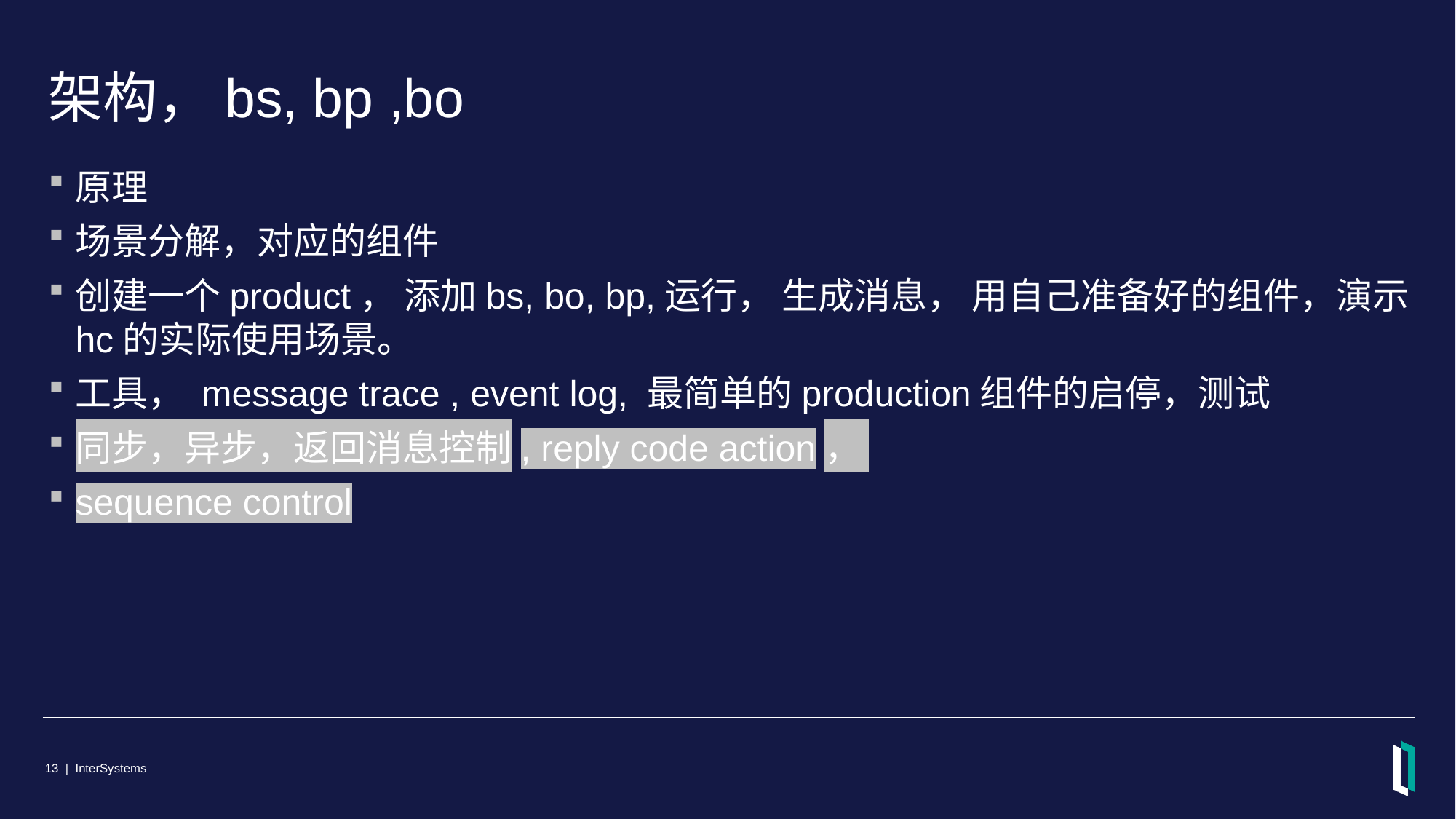

# 架构，bs, bp ,bo
原理
场景分解，对应的组件
创建一个product， 添加bs, bo, bp,运行， 生成消息， 用自己准备好的组件，演示hc的实际使用场景。
工具， message trace , event log, 最简单的production组件的启停，测试
同步，异步，返回消息控制, reply code action，
sequence control